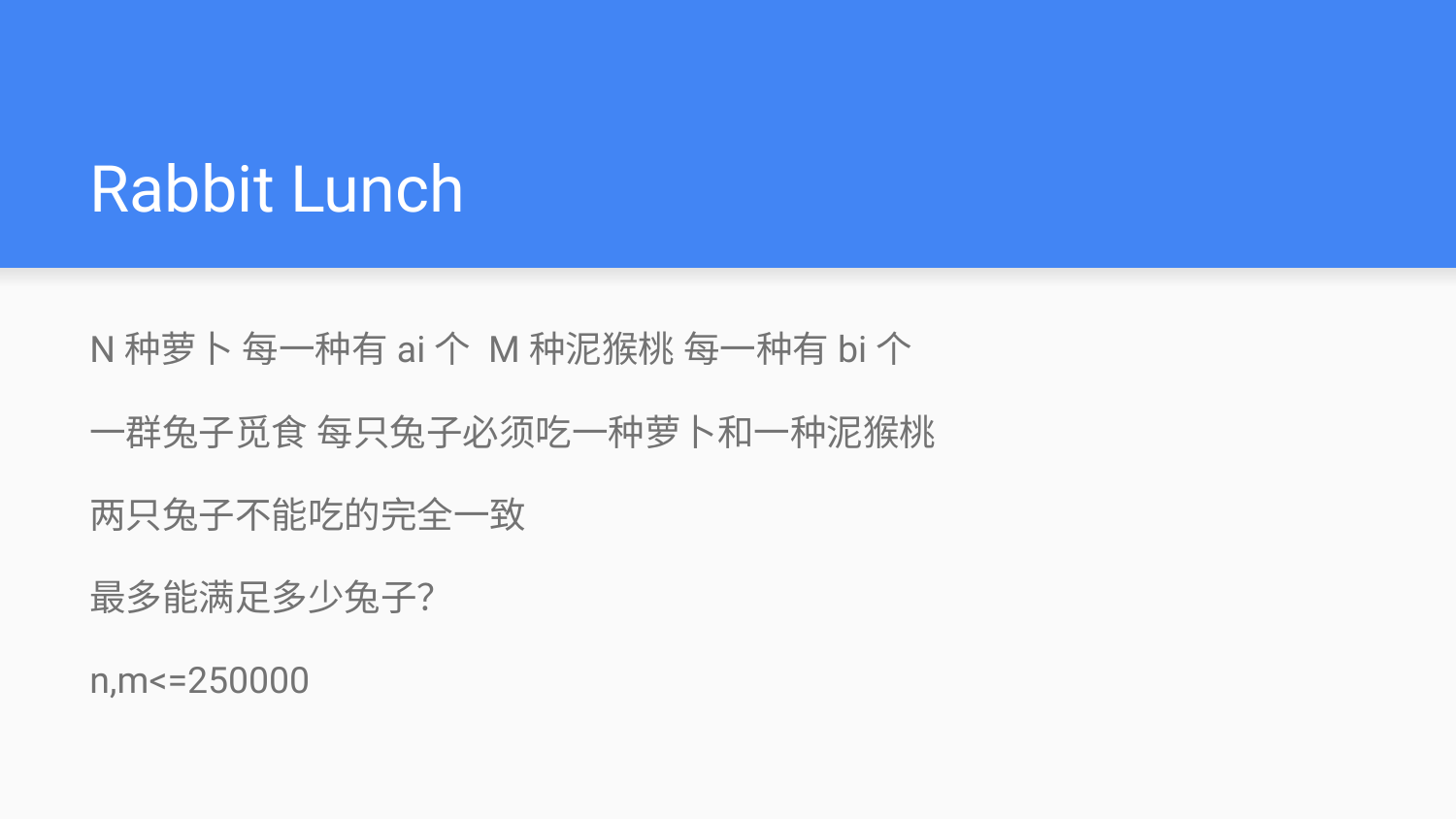

# Rabbit Lunch
N种萝卜 每一种有ai个 M种泥猴桃 每一种有bi个
一群兔子觅食 每只兔子必须吃一种萝卜和一种泥猴桃
两只兔子不能吃的完全一致
最多能满足多少兔子？
n,m<=250000